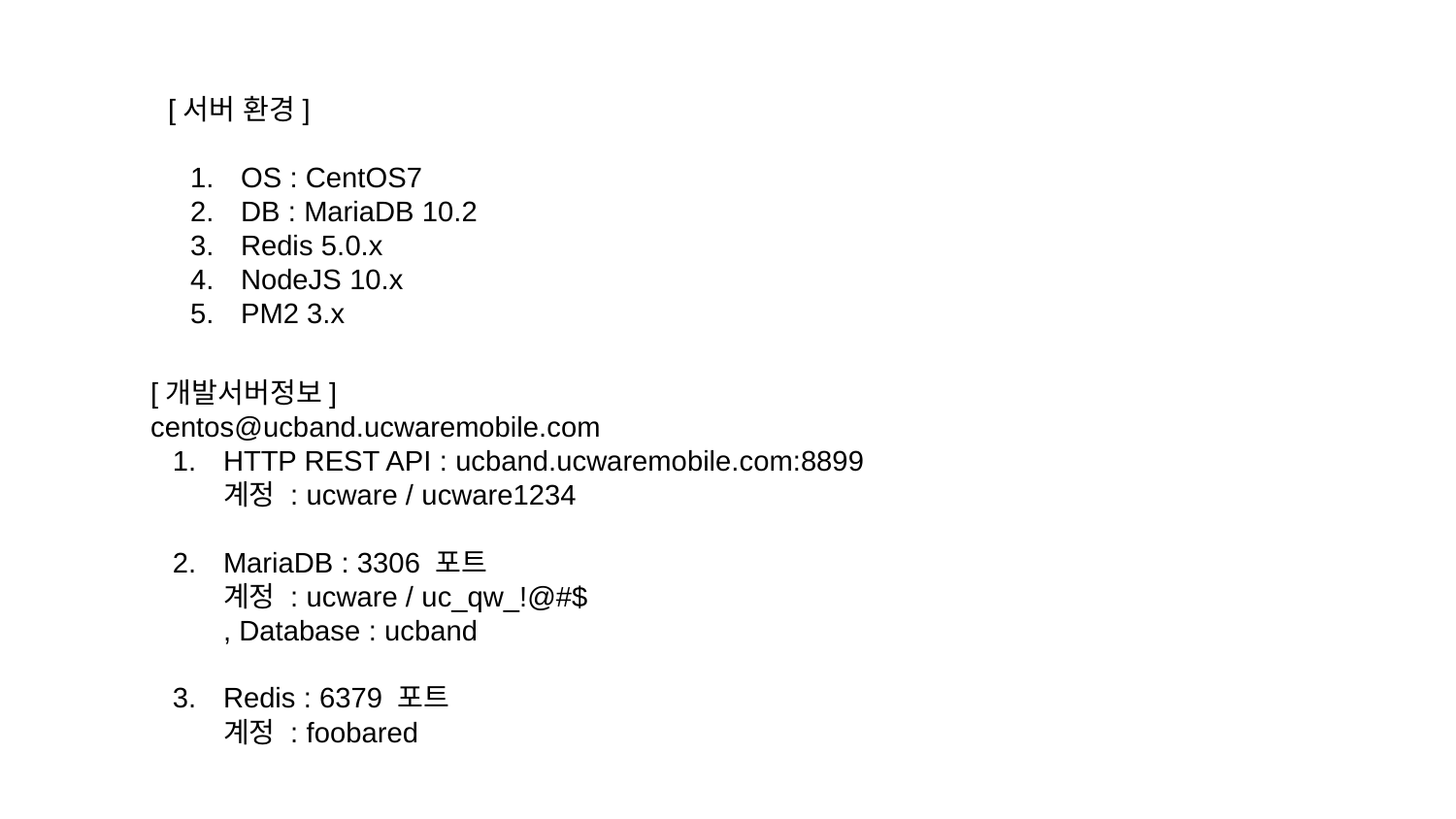

[서버 환경]

OS : CentOS7
DB : MariaDB 10.2
Redis 5.0.x
NodeJS 10.x
PM2 3.x
[개발서버정보]
centos@ucband.ucwaremobile.com
HTTP REST API : ucband.ucwaremobile.com:8899
계정 : ucware / ucware1234

MariaDB : 3306 포트
계정 : ucware / uc_qw_!@#$
, Database : ucband

Redis : 6379 포트
계정 : foobared